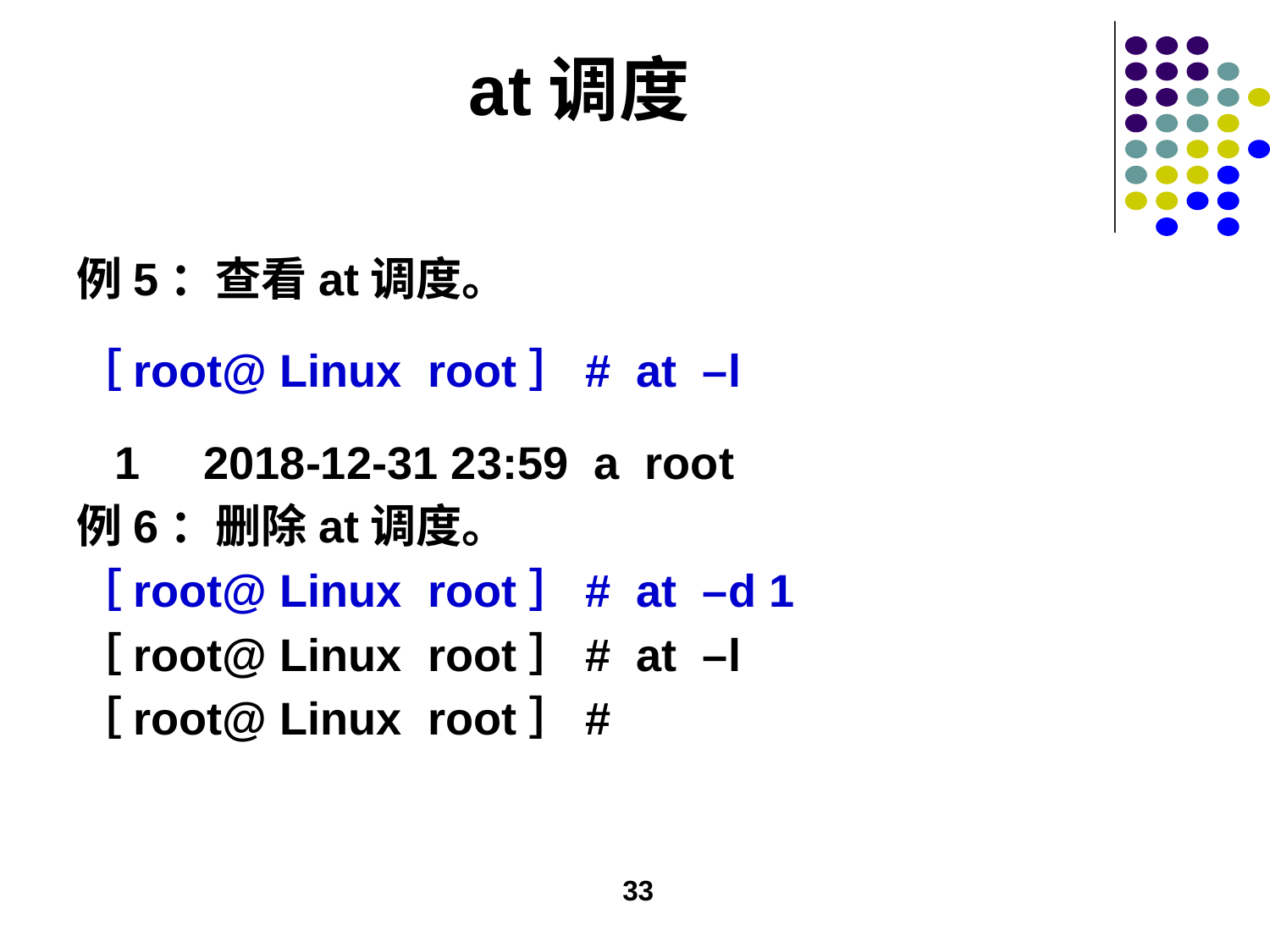

# at调度
例5：查看at调度。
［root@ Linux  root］#  at  –l
   1     2018-12-31 23:59  a  root
例6：删除at调度。
［root@ Linux  root］#  at  –d 1
［root@ Linux  root］#  at  –l
［root@ Linux  root］#

33